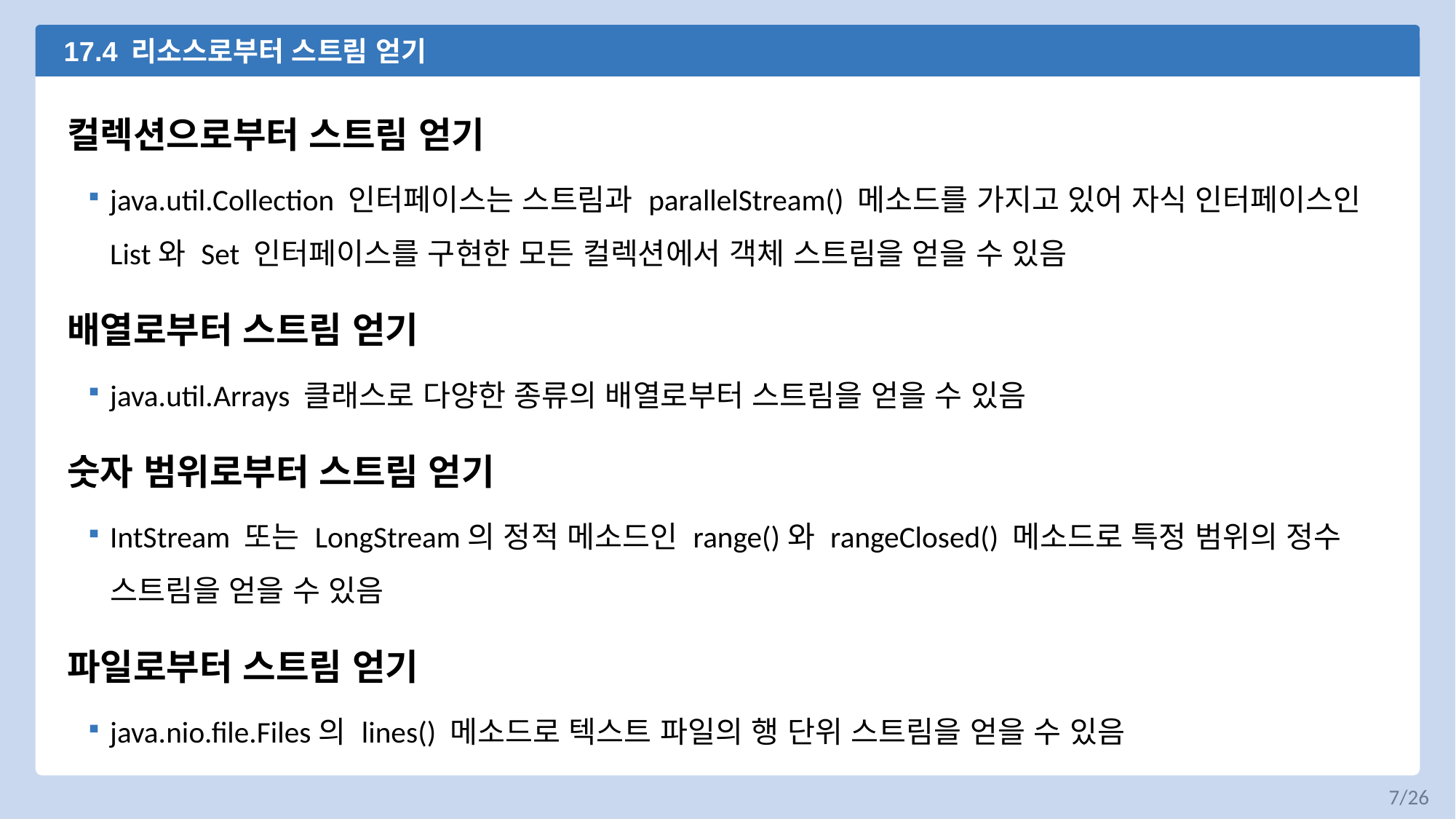

# 17.4 리소스로부터 스트림 얻기
컬렉션으로부터 스트림 얻기
java.util.Collection 인터페이스는 스트림과 parallelStream() 메소드를 가지고 있어 자식 인터페이스인 List와 Set 인터페이스를 구현한 모든 컬렉션에서 객체 스트림을 얻을 수 있음
배열로부터 스트림 얻기
java.util.Arrays 클래스로 다양한 종류의 배열로부터 스트림을 얻을 수 있음
숫자 범위로부터 스트림 얻기
IntStream 또는 LongStream의 정적 메소드인 range()와 rangeClosed() 메소드로 특정 범위의 정수 스트림을 얻을 수 있음
파일로부터 스트림 얻기
java.nio.file.Files의 lines() 메소드로 텍스트 파일의 행 단위 스트림을 얻을 수 있음